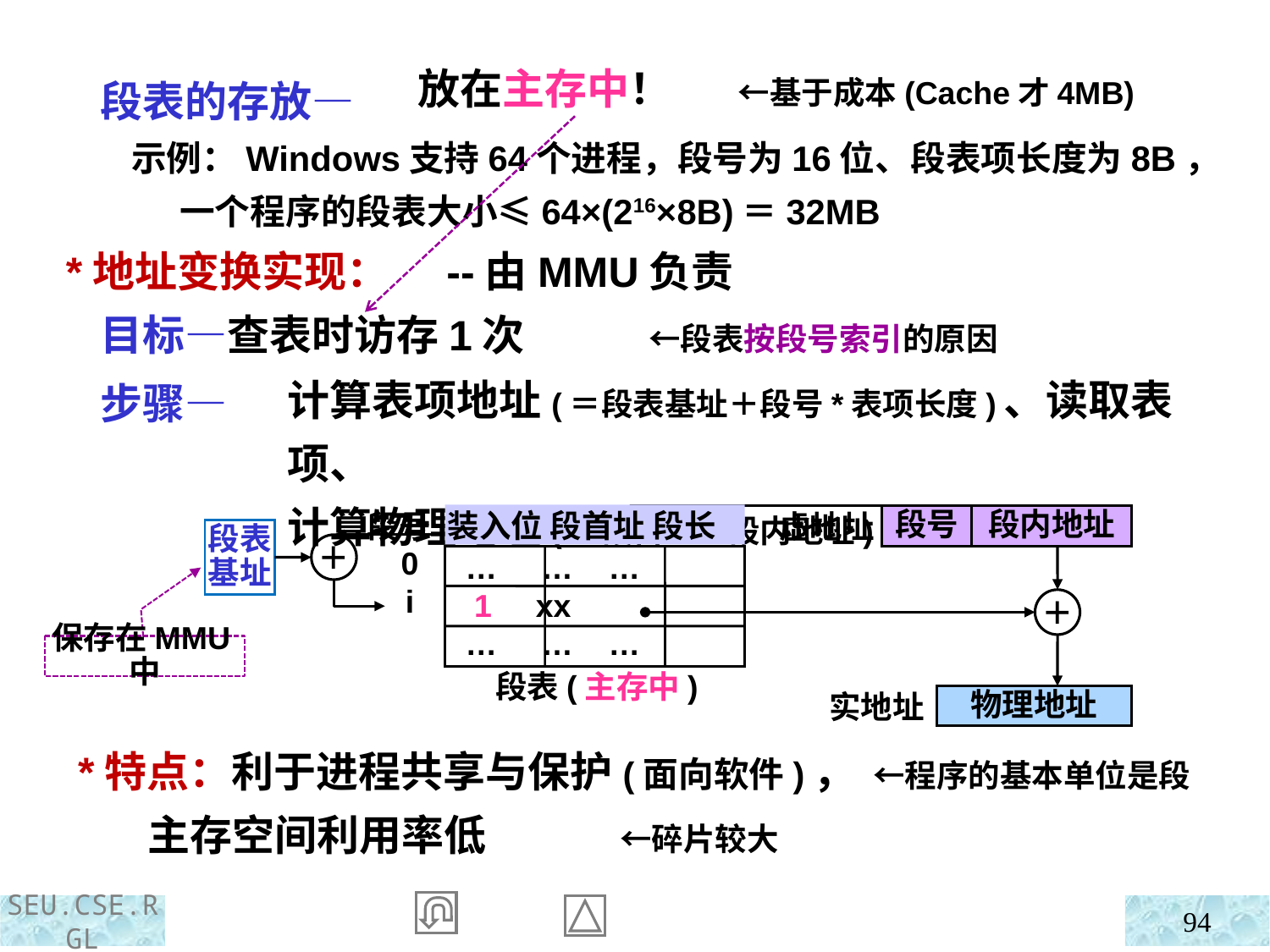

段表的存放—
          示例：Windows支持64个进程，段号为16位、段表项长度为8B，
                一个程序的段表大小≤64×(216×8B)＝32MB
放在主存中！       ←基于成本(Cache才4MB)
  *地址变换实现：     --由MMU负责
     目标—查表时访存1次             ←段表按段号索引的原因
     步骤—
计算表项地址(＝段表基址＋段号*表项长度)、读取表项、
计算物理地址(＝段首址＋段内地址)
装入位 段首址 段长
段号
段表
基址
0
i

  …     …    …
   1     xx
  …     …    …

段表(主存中)
＋
＋
段号
段内地址
虚地址
实地址
物理地址
保存在MMU中
   *特点：利于进程共享与保护(面向软件)，  ←程序的基本单位是段
          主存空间利用率低              ←碎片较大

94